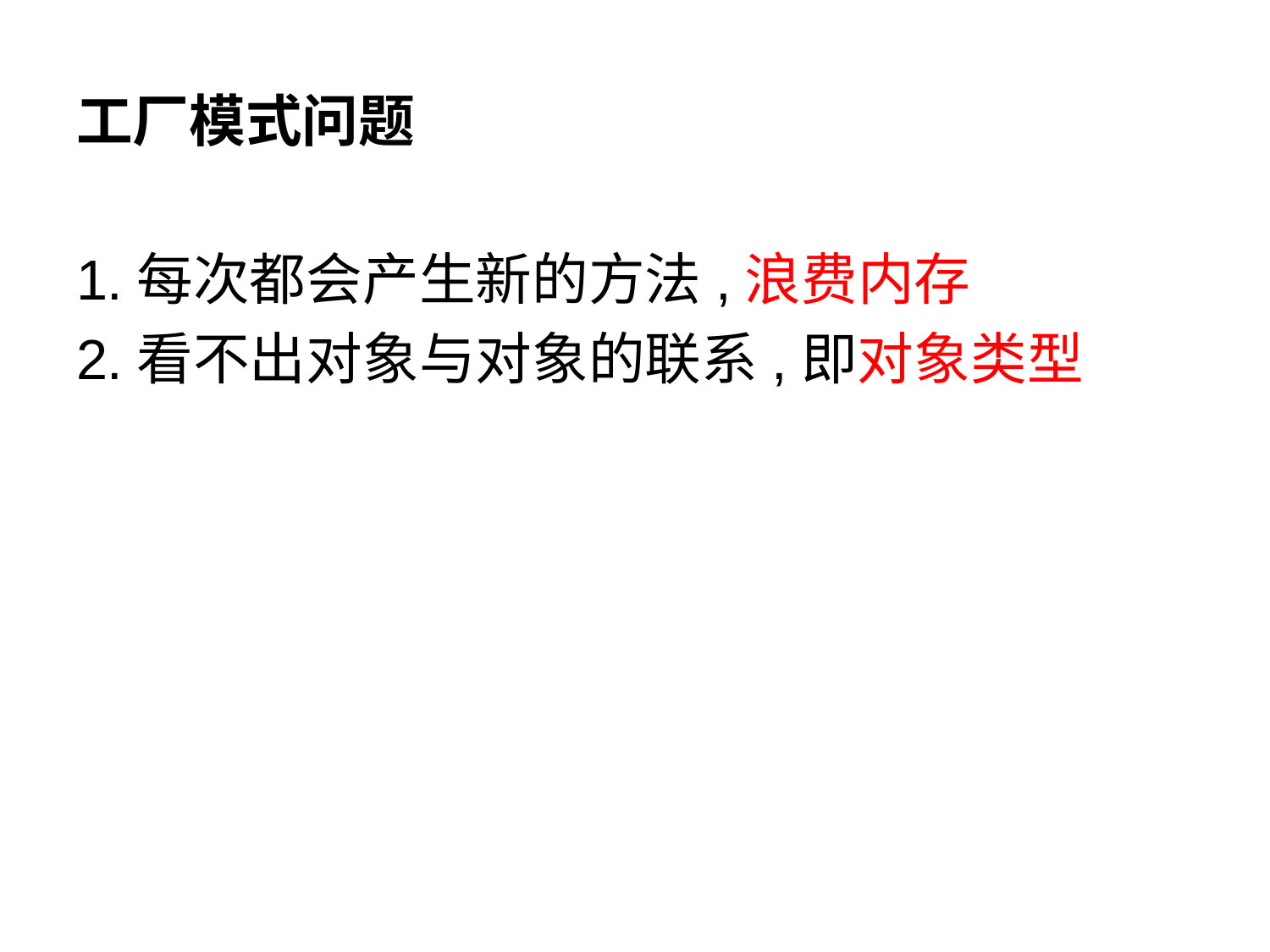

工厂模式问题

1.每次都会产生新的方法,浪费内存
2.看不出对象与对象的联系,即对象类型